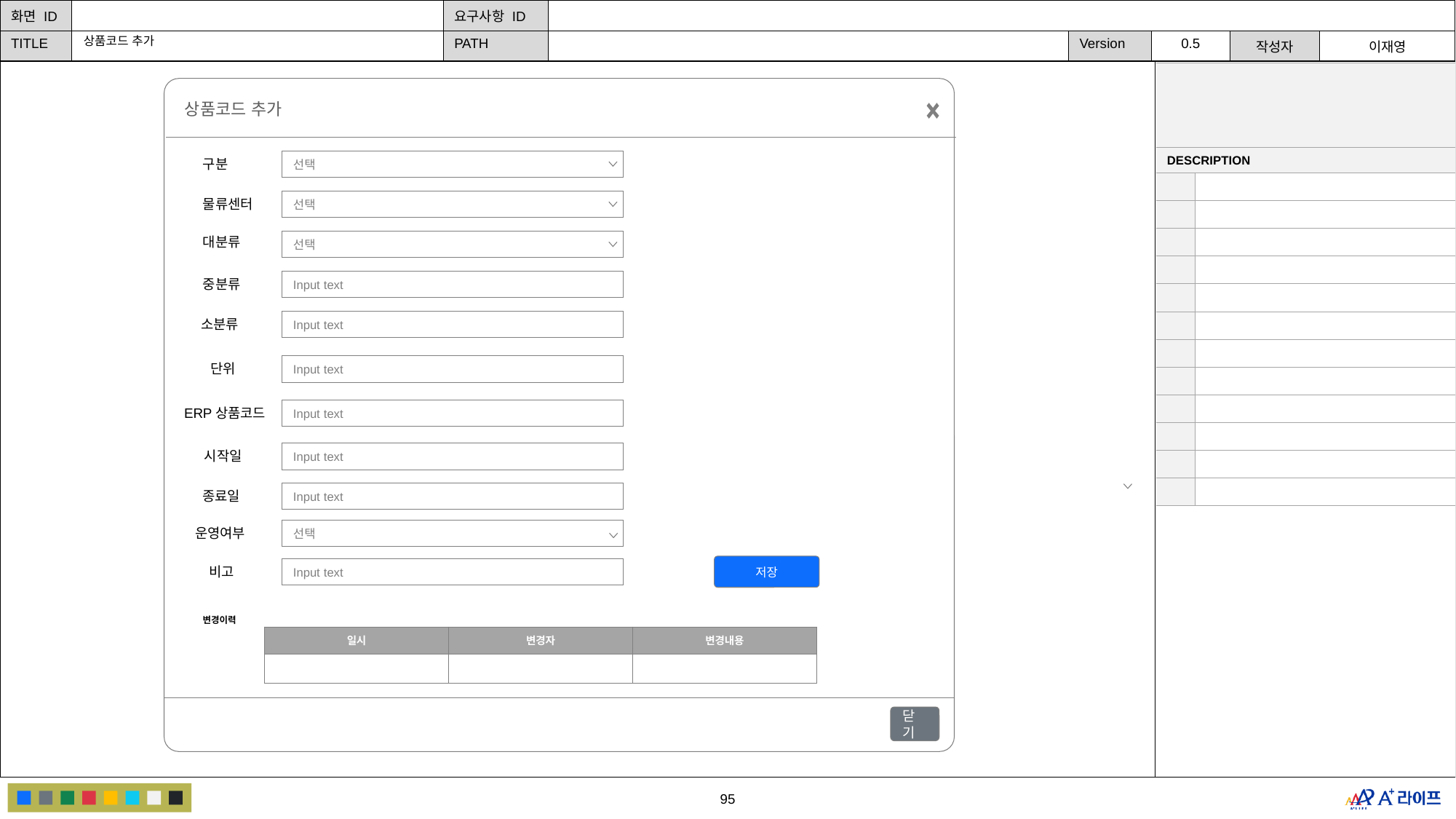

상품코드 추가
|  |  |
| --- | --- |
| DESCRIPTION |  |
|  |  |
|  |  |
|  |  |
|  |  |
|  |  |
|  |  |
|  |  |
|  |  |
|  |  |
|  |  |
|  |  |
|  |  |
상품코드 추가

구분
선택

물류센터
선택

대분류
선택

중분류
Input text
소분류
Input text
단위
Input text
ERP상품코드
Input text
시작일
Input text
종료일
Input text

운영여부
선택

저장
비고
Input text
변경이력
| 일시 | 변경자 | 변경내용 |
| --- | --- | --- |
|  |  |  |
닫기